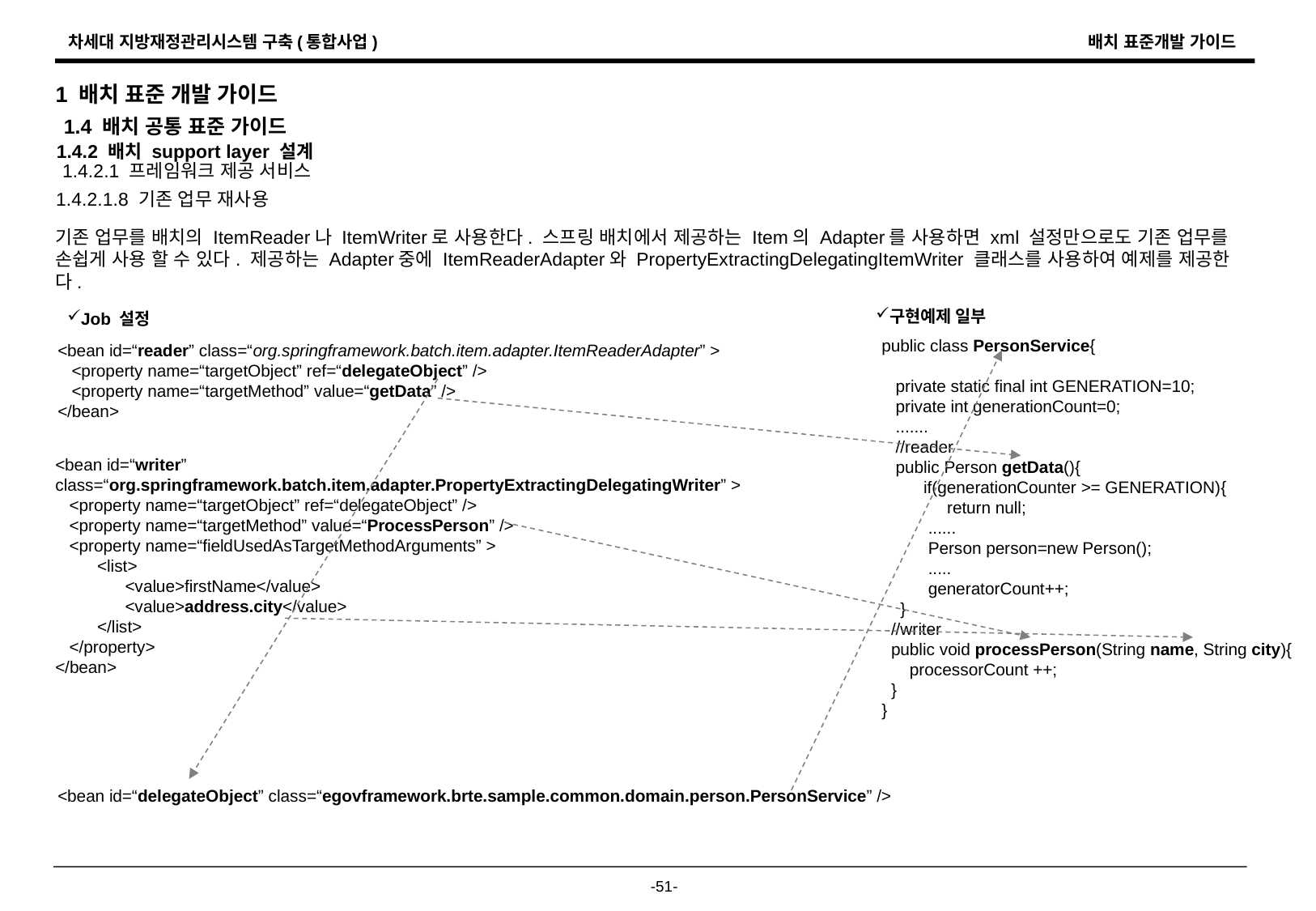

1 배치 표준 개발 가이드
1.4 배치 공통 표준 가이드
1.4.2 배치 support layer 설계
1.4.2.1 프레임워크 제공 서비스
1.4.2.1.8 기존 업무 재사용
기존 업무를 배치의 ItemReader나 ItemWriter로 사용한다. 스프링 배치에서 제공하는 Item의 Adapter를 사용하면 xml 설정만으로도 기존 업무를 손쉽게 사용 할 수 있다. 제공하는 Adapter중에 ItemReaderAdapter와 PropertyExtractingDelegatingItemWriter 클래스를 사용하여 예제를 제공한다.
구현예제 일부
Job 설정
public class PersonService{

   private static final int GENERATION=10;
   private int generationCount=0;
   .......
   //reader
   public Person getData(){
         if(generationCounter >= GENERATION){
              return null;
          ......
          Person person=new Person();
          .....
          generatorCount++;
    }
  //writer
  public void processPerson(String name, String city){
      processorCount ++;
  }
}
<bean id=“reader” class=“org.springframework.batch.item.adapter.ItemReaderAdapter” >
   <property name=“targetObject” ref=“delegateObject” />
   <property name=“targetMethod” value=“getData” />
</bean>
<bean id=“writer” class=“org.springframework.batch.item.adapter.PropertyExtractingDelegatingWriter” >
   <property name=“targetObject” ref=“delegateObject” />
   <property name=“targetMethod” value=“ProcessPerson” />
   <property name=“fieldUsedAsTargetMethodArguments” >
         <list>
               <value>firstName</value>
               <value>address.city</value>
         </list>
   </property>
</bean>
<bean id=“delegateObject” class=“egovframework.brte.sample.common.domain.person.PersonService” />